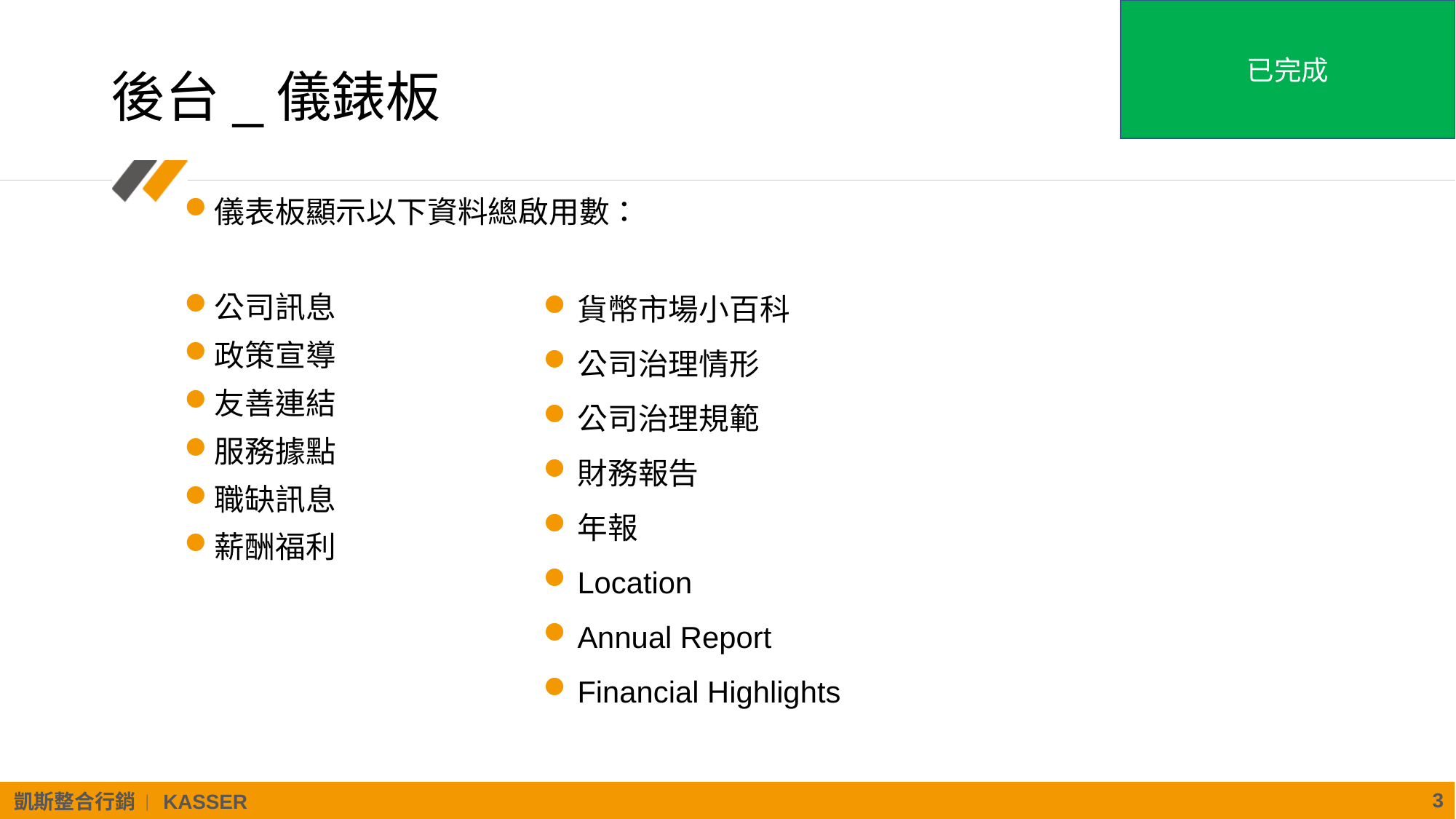

已完成
# 後台_儀錶板
儀表板顯示以下資料總啟用數：

公司訊息
政策宣導
友善連結
服務據點
職缺訊息
薪酬福利
貨幣市場小百科
公司治理情形
公司治理規範
財務報告
年報
Location
Annual Report
Financial Highlights
3